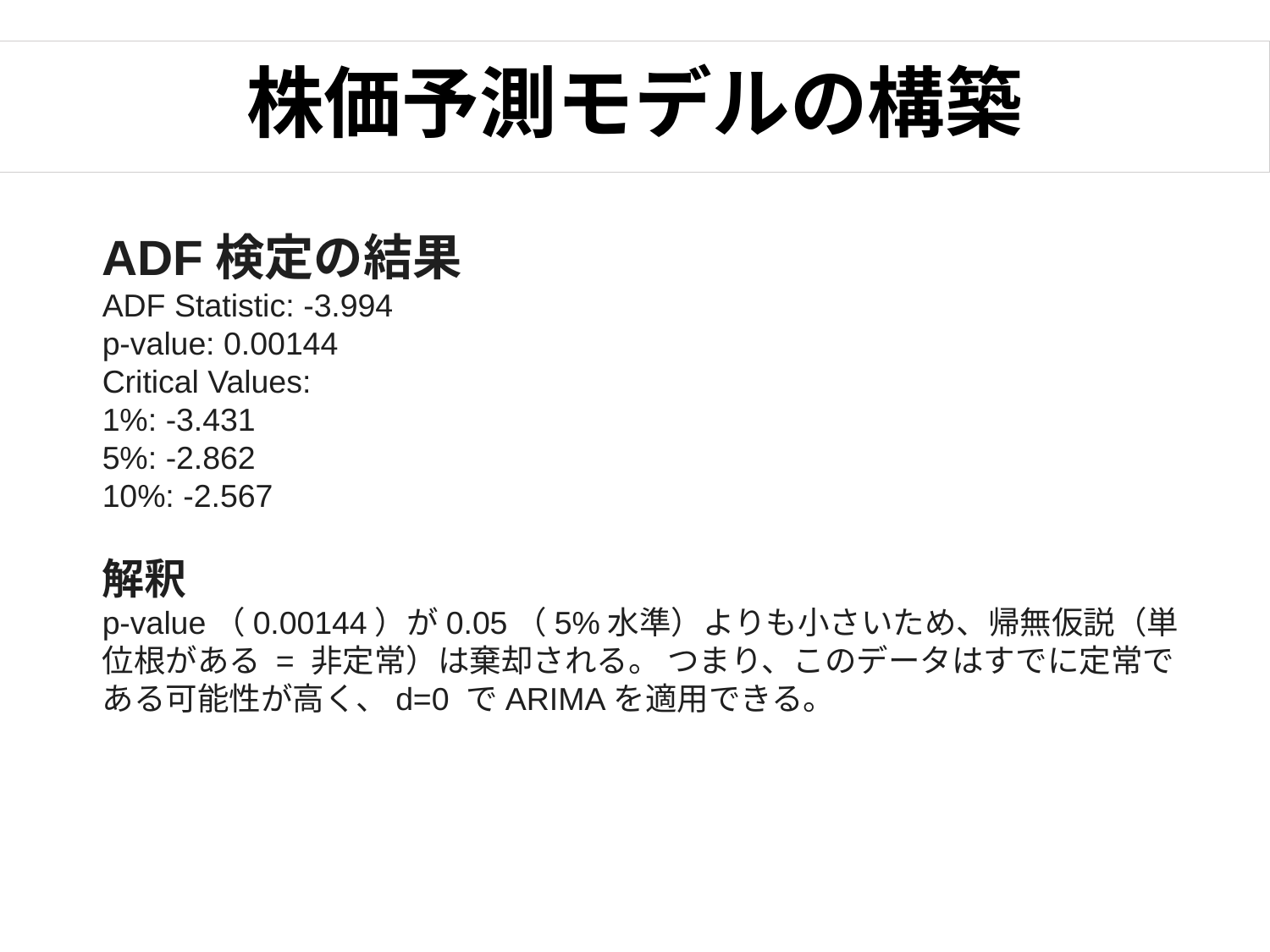

株価予測モデルの構築
ADF検定の結果
ADF Statistic: -3.994
p-value: 0.00144
Critical Values:
1%: -3.431
5%: -2.862
10%: -2.567

解釈
p-value（0.00144）が0.05（5%水準）よりも小さいため、帰無仮説（単位根がある = 非定常）は棄却される。 つまり、このデータはすでに定常である可能性が高く、d=0 でARIMAを適用できる。